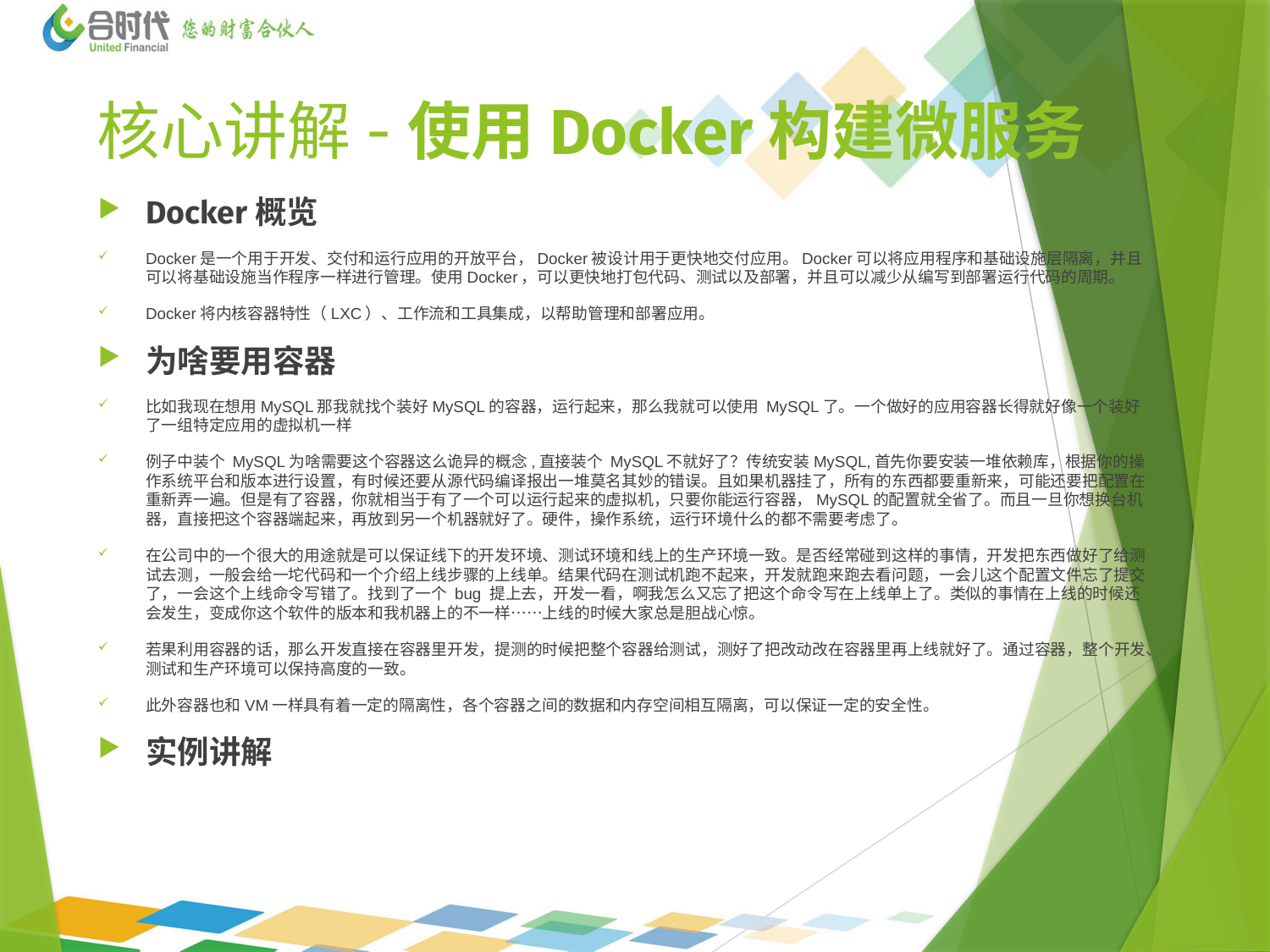

# 核心讲解-使用Docker构建微服务
Docker概览
Docker是一个用于开发、交付和运行应用的开放平台，Docker被设计用于更快地交付应用。Docker可以将应用程序和基础设施层隔离，并且可以将基础设施当作程序一样进行管理。使用Docker，可以更快地打包代码、测试以及部署，并且可以减少从编写到部署运行代码的周期。
Docker将内核容器特性（LXC）、工作流和工具集成，以帮助管理和部署应用。
为啥要用容器
比如我现在想用MySQL那我就找个装好MySQL的容器，运行起来，那么我就可以使用 MySQL了。一个做好的应用容器长得就好像一个装好了一组特定应用的虚拟机一样
例子中装个 MySQL为啥需要这个容器这么诡异的概念,直接装个 MySQL不就好了？传统安装MySQL,首先你要安装一堆依赖库，根据你的操作系统平台和版本进行设置，有时候还要从源代码编译报出一堆莫名其妙的错误。且如果机器挂了，所有的东西都要重新来，可能还要把配置在重新弄一遍。但是有了容器，你就相当于有了一个可以运行起来的虚拟机，只要你能运行容器，MySQL的配置就全省了。而且一旦你想换台机器，直接把这个容器端起来，再放到另一个机器就好了。硬件，操作系统，运行环境什么的都不需要考虑了。
在公司中的一个很大的用途就是可以保证线下的开发环境、测试环境和线上的生产环境一致。是否经常碰到这样的事情，开发把东西做好了给测试去测，一般会给一坨代码和一个介绍上线步骤的上线单。结果代码在测试机跑不起来，开发就跑来跑去看问题，一会儿这个配置文件忘了提交了，一会这个上线命令写错了。找到了一个 bug 提上去，开发一看，啊我怎么又忘了把这个命令写在上线单上了。类似的事情在上线的时候还会发生，变成你这个软件的版本和我机器上的不一样……上线的时候大家总是胆战心惊。
若果利用容器的话，那么开发直接在容器里开发，提测的时候把整个容器给测试，测好了把改动改在容器里再上线就好了。通过容器，整个开发、测试和生产环境可以保持高度的一致。
此外容器也和VM一样具有着一定的隔离性，各个容器之间的数据和内存空间相互隔离，可以保证一定的安全性。
实例讲解